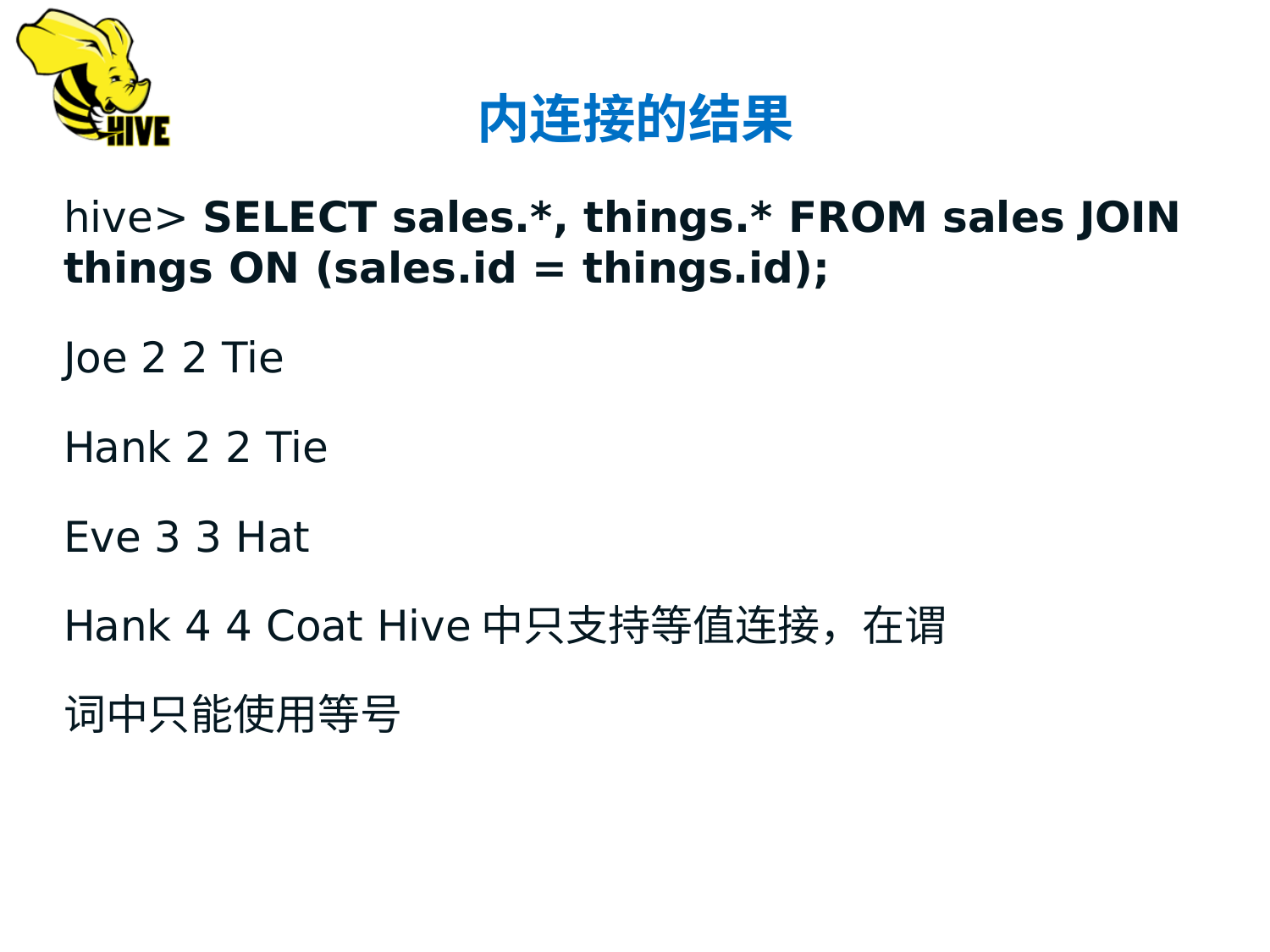

# 内连接的结果
hive> SELECT sales.*, things.* FROM sales JOIN things ON (sales.id = things.id);

Joe 2 2 Tie

Hank 2 2 Tie

Eve 3 3 Hat
Hank 4 4 Coat Hive中只支持等值连接，在谓词中只能使用等号